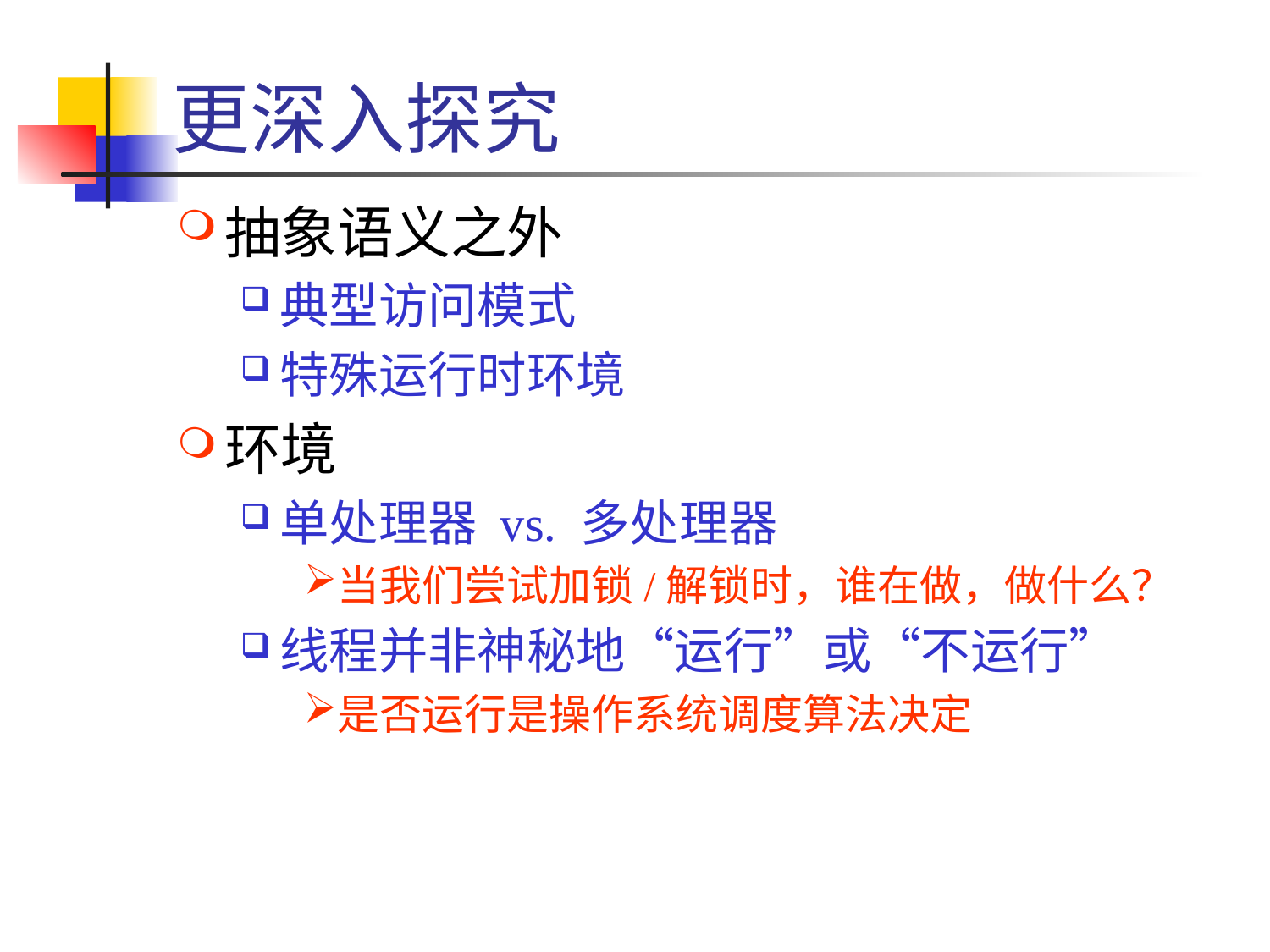

# 更深入探究
抽象语义之外
典型访问模式
特殊运行时环境
环境
单处理器 vs. 多处理器
当我们尝试加锁/解锁时，谁在做，做什么？
线程并非神秘地“运行”或“不运行”
是否运行是操作系统调度算法决定